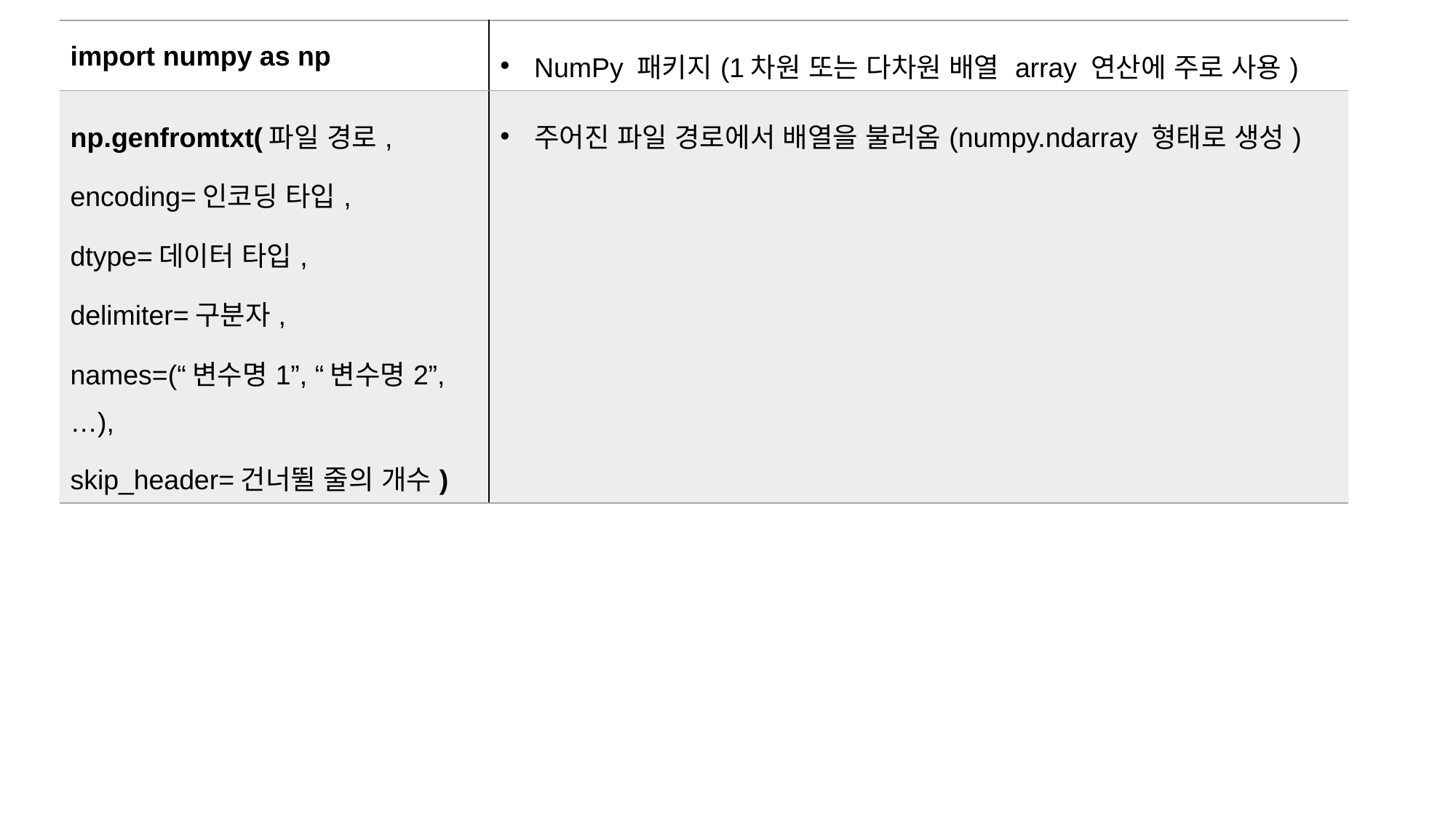

| import numpy as np | NumPy 패키지(1차원 또는 다차원 배열 array 연산에 주로 사용) |
| --- | --- |
| np.genfromtxt(파일 경로, encoding=인코딩 타입, dtype=데이터 타입, delimiter=구분자, names=(“변수명1”, “변수명2”, …), skip\_header=건너뛸 줄의 개수) | 주어진 파일 경로에서 배열을 불러옴(numpy.ndarray 형태로 생성) |